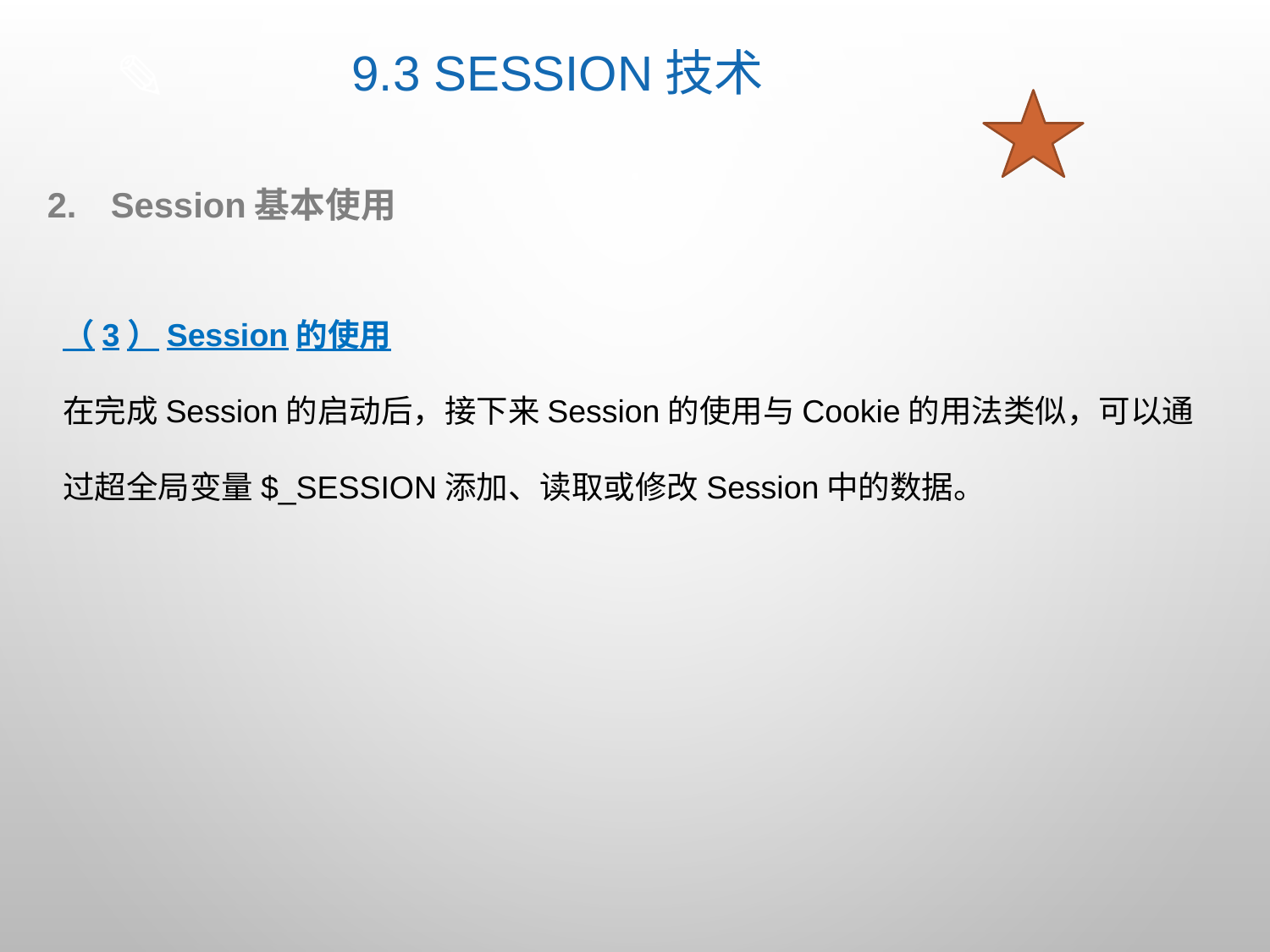

# 9.3 Session技术

Session基本使用
（3）Session的使用
在完成Session的启动后，接下来Session的使用与Cookie的用法类似，可以通过超全局变量$_SESSION添加、读取或修改Session中的数据。